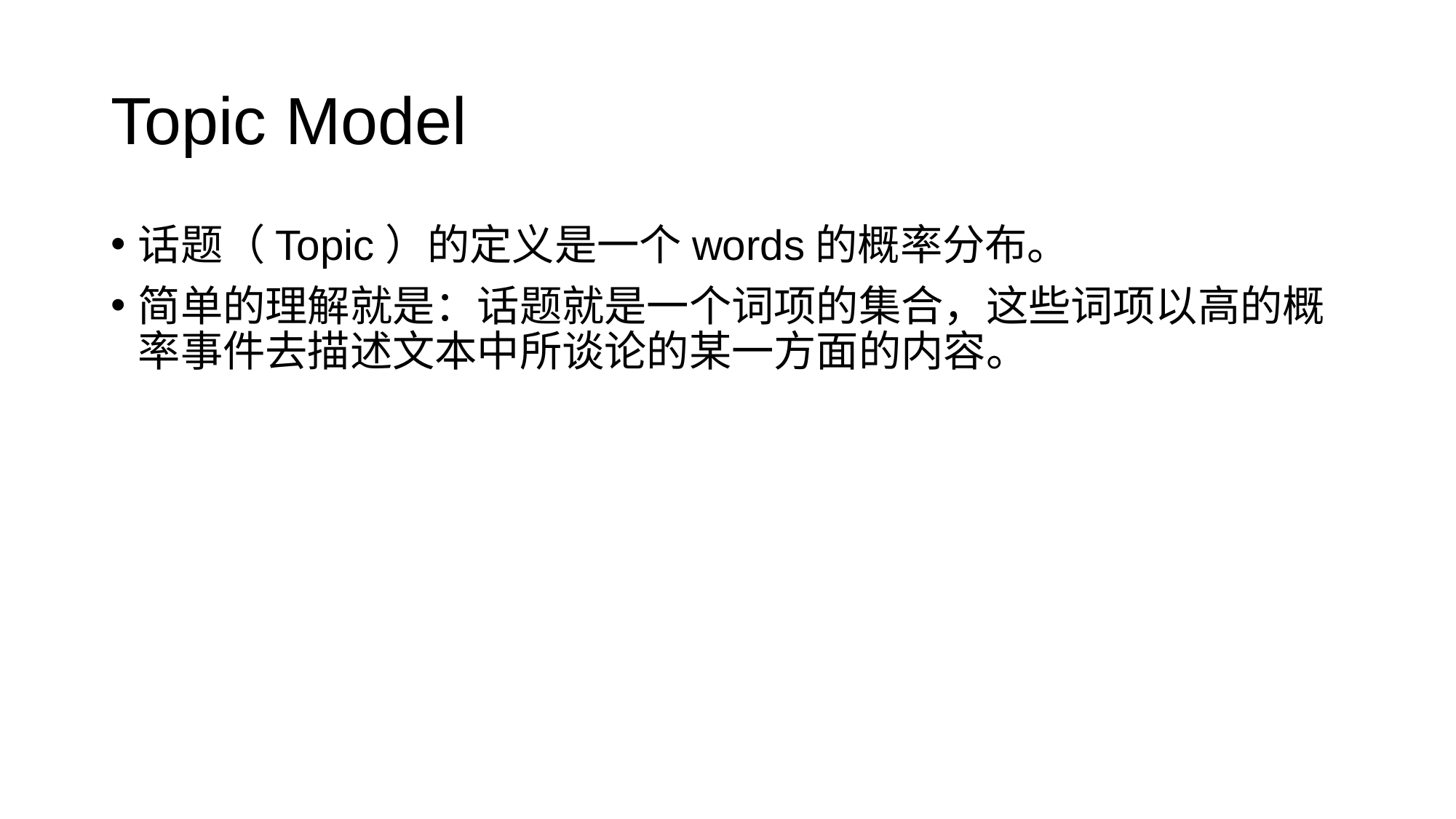

# Topic Model
话题（Topic）的定义是一个words的概率分布。
简单的理解就是：话题就是一个词项的集合，这些词项以高的概率事件去描述文本中所谈论的某一方面的内容。